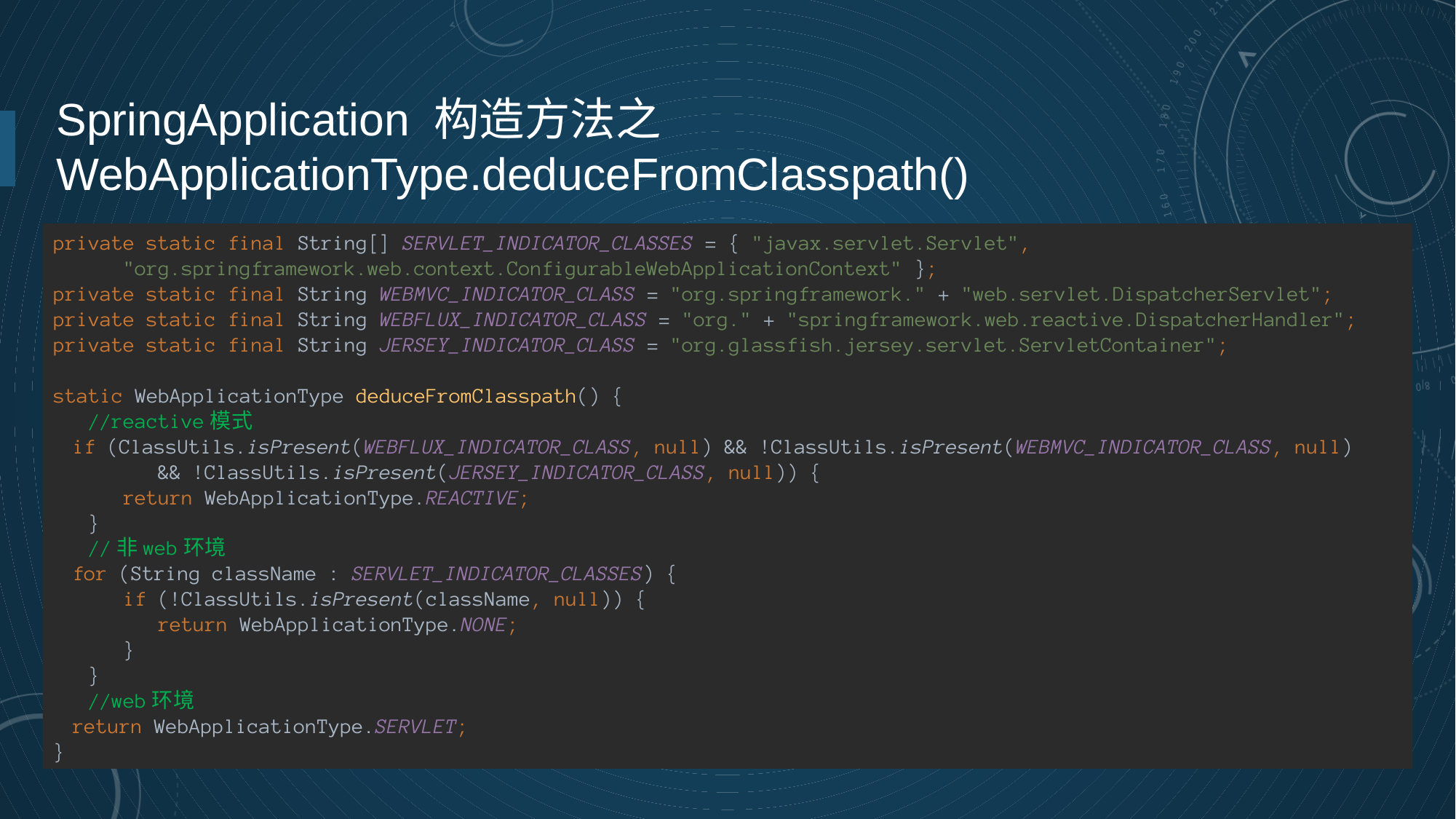

# SpringApplication 构造方法之WebApplicationType.deduceFromClasspath()
private static final String[] SERVLET_INDICATOR_CLASSES = { "javax.servlet.Servlet",
      "org.springframework.web.context.ConfigurableWebApplicationContext" };
private static final String WEBMVC_INDICATOR_CLASS = "org.springframework." + "web.servlet.DispatcherServlet";
private static final String WEBFLUX_INDICATOR_CLASS = "org." + "springframework.web.reactive.DispatcherHandler";
private static final String JERSEY_INDICATOR_CLASS = "org.glassfish.jersey.servlet.ServletContainer";

static WebApplicationType deduceFromClasspath() {
   //reactive模式
   if (ClassUtils.isPresent(WEBFLUX_INDICATOR_CLASS, null) && !ClassUtils.isPresent(WEBMVC_INDICATOR_CLASS, null)
         && !ClassUtils.isPresent(JERSEY_INDICATOR_CLASS, null)) {
      return WebApplicationType.REACTIVE;
   }
   //非web环境
   for (String className : SERVLET_INDICATOR_CLASSES) {
      if (!ClassUtils.isPresent(className, null)) {
         return WebApplicationType.NONE;
      }
   }
   //web环境
   return WebApplicationType.SERVLET;
}